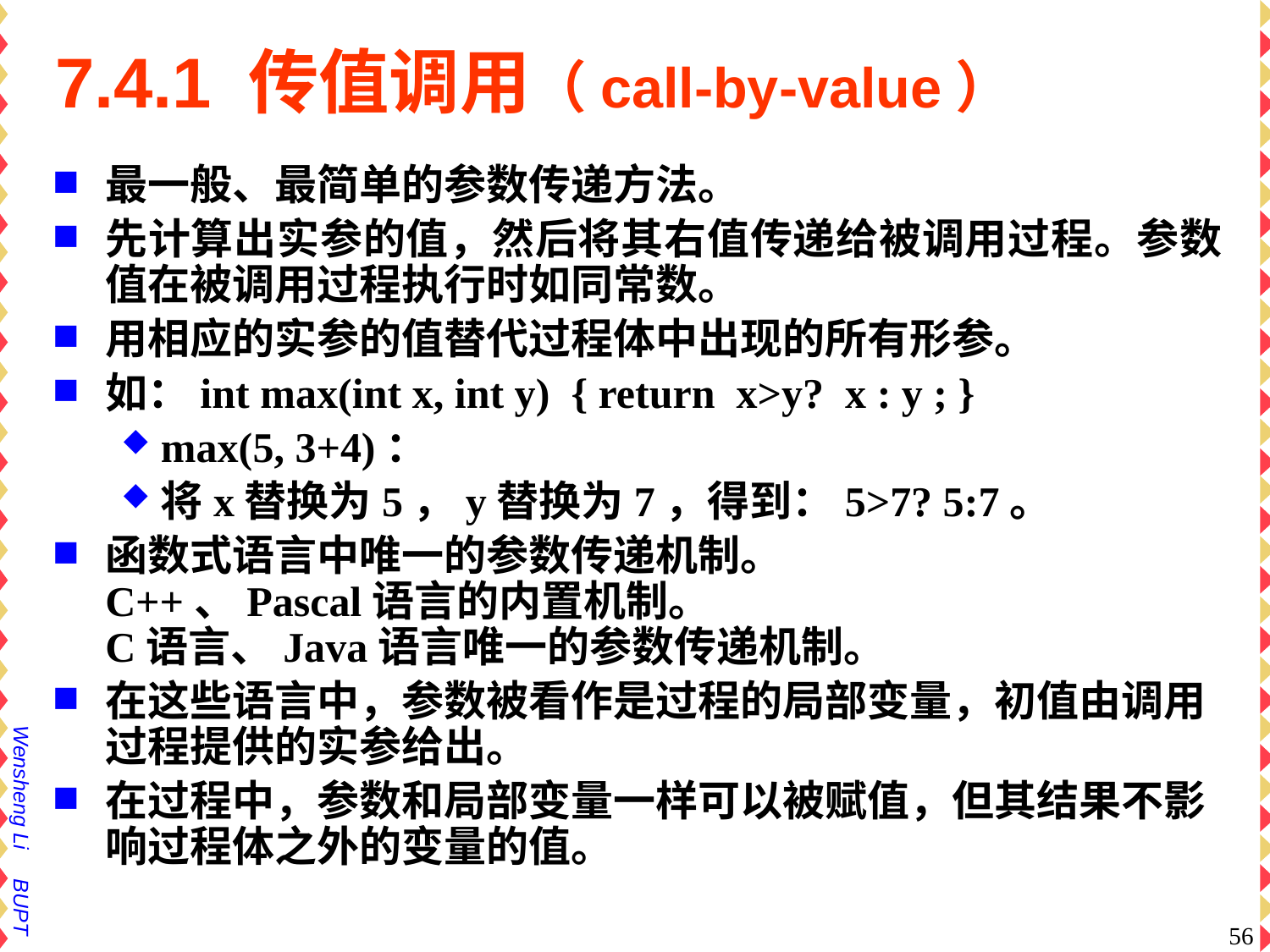

# 7.4.1 传值调用（call-by-value）
最一般、最简单的参数传递方法。
先计算出实参的值，然后将其右值传递给被调用过程。参数值在被调用过程执行时如同常数。
用相应的实参的值替代过程体中出现的所有形参。
如：int max(int x, int y)  { return  x>y?  x : y ; }
max(5, 3+4)：
将x替换为5，y替换为7，得到：5>7? 5:7。
函数式语言中唯一的参数传递机制。
C++、Pascal语言的内置机制。
C语言、Java语言唯一的参数传递机制。
在这些语言中，参数被看作是过程的局部变量，初值由调用过程提供的实参给出。
在过程中，参数和局部变量一样可以被赋值，但其结果不影响过程体之外的变量的值。
56